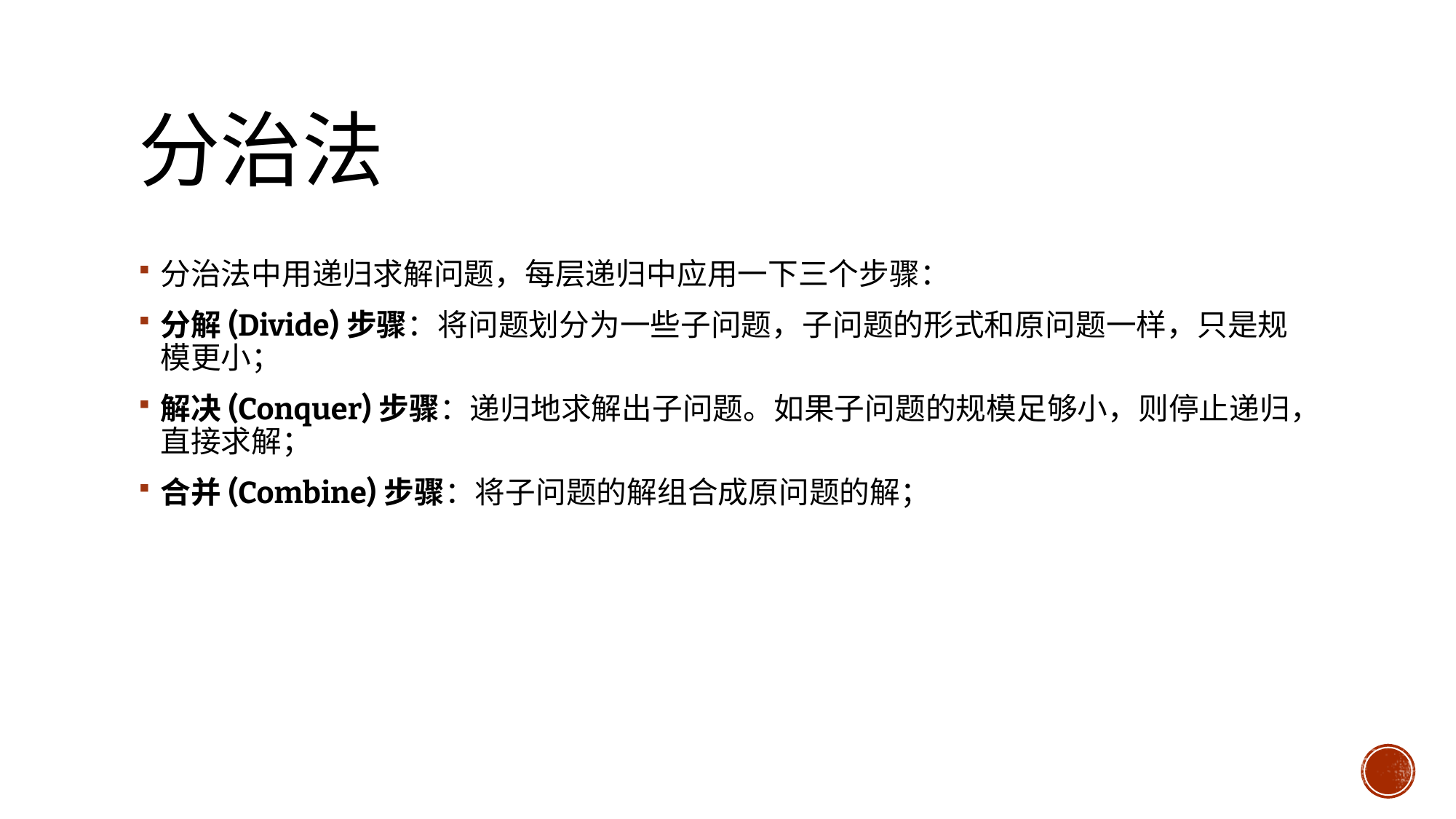

# 分治法
分治法中用递归求解问题，每层递归中应用一下三个步骤：
分解(Divide)步骤：将问题划分为一些子问题，子问题的形式和原问题一样，只是规模更小；
解决(Conquer)步骤：递归地求解出子问题。如果子问题的规模足够小，则停止递归，直接求解；
合并(Combine)步骤：将子问题的解组合成原问题的解；